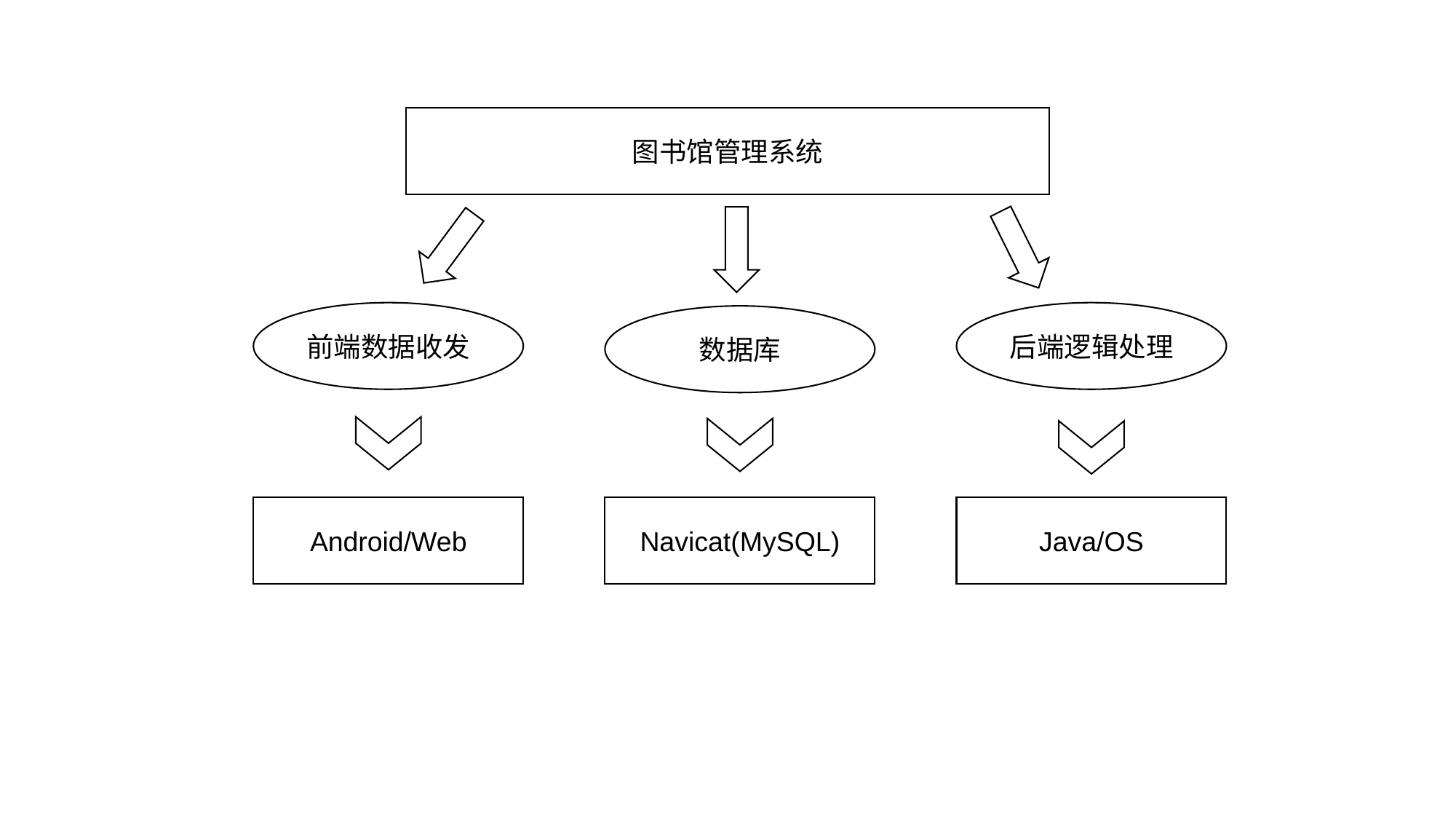

图书馆管理系统

前端数据收发
后端逻辑处理
数据库

Android/Web
Navicat(MySQL)
Java/OS